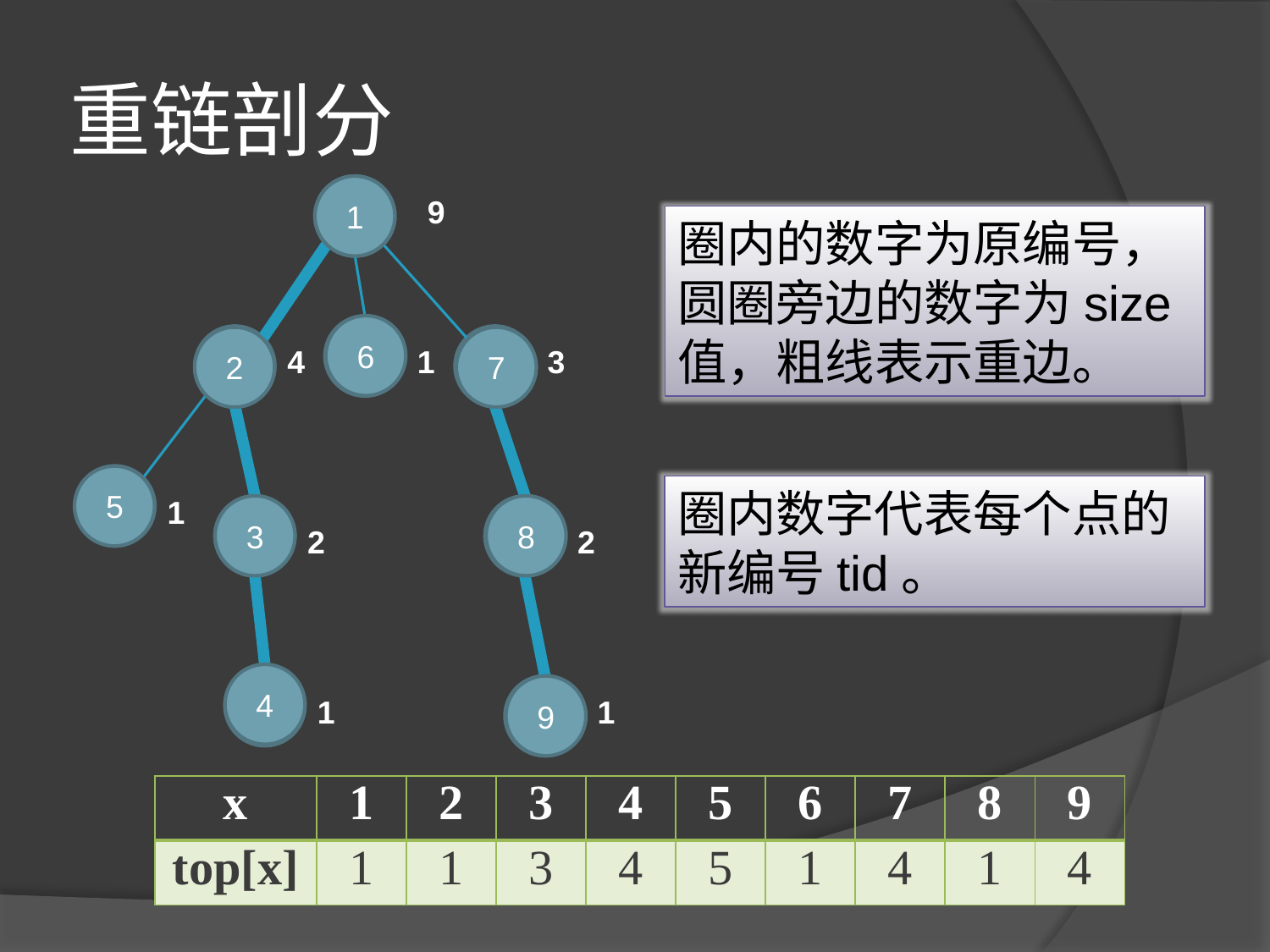

# 重链剖分
1
6
2
7
5
3
8
4
9
圈内数字代表每个点的新编号tid。
1
3
2
4
5
6
7
8
9
9
4
3
1
2
2
1
1
圈内的数字为原编号，圆圈旁边的数字为size值，粗线表示重边。
1
| x | 1 | 2 | 3 | 4 | 5 | 6 | 7 | 8 | 9 |
| --- | --- | --- | --- | --- | --- | --- | --- | --- | --- |
| top[x] | 1 | 1 | 3 | 4 | 5 | 1 | 4 | 1 | 4 |